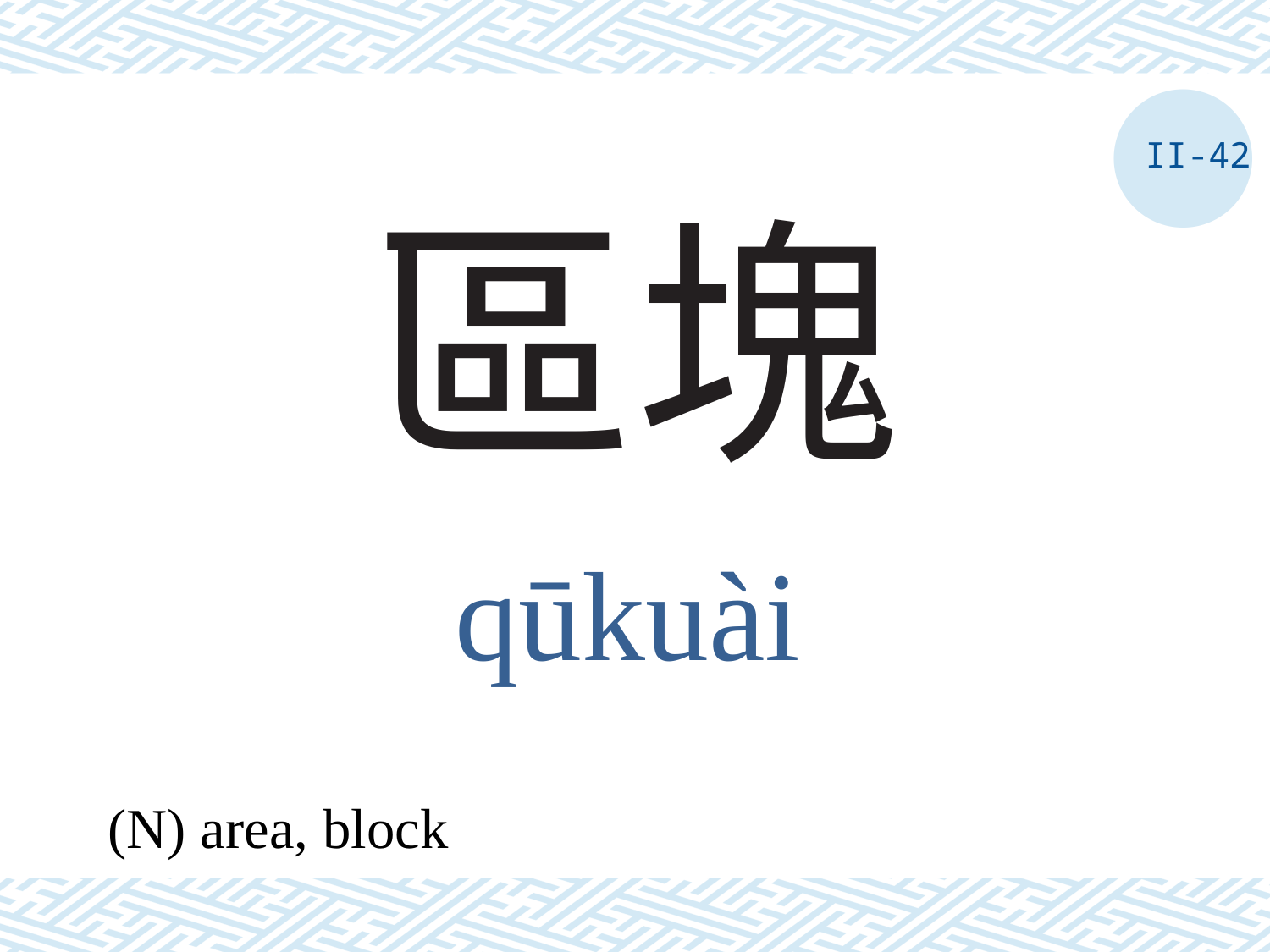

II-42

# 區塊
qūkuài
(N) area, block